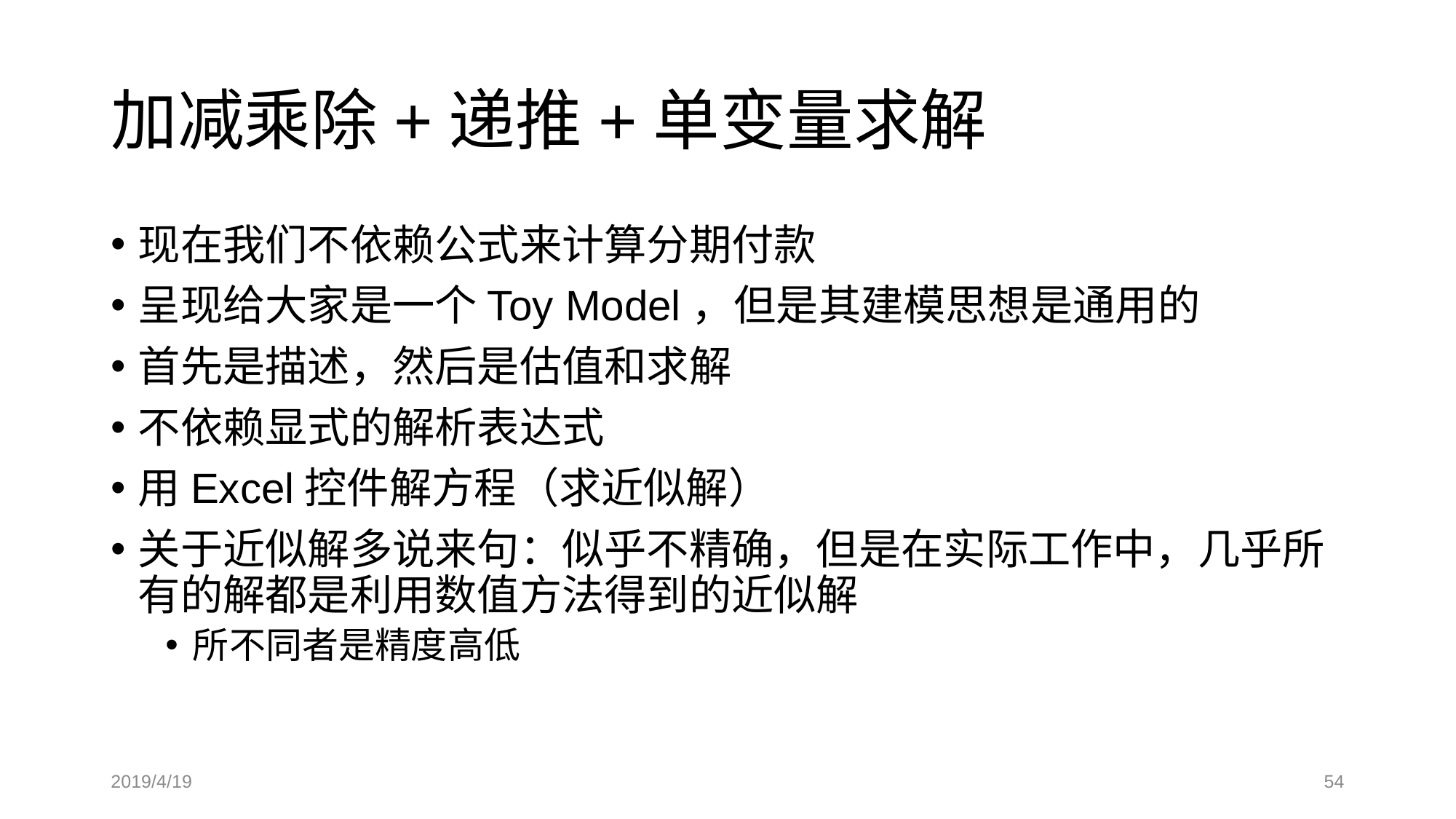

# 加减乘除+递推+单变量求解
现在我们不依赖公式来计算分期付款
呈现给大家是一个Toy Model，但是其建模思想是通用的
首先是描述，然后是估值和求解
不依赖显式的解析表达式
用Excel控件解方程（求近似解）
关于近似解多说来句：似乎不精确，但是在实际工作中，几乎所有的解都是利用数值方法得到的近似解
所不同者是精度高低
2019/4/19
54